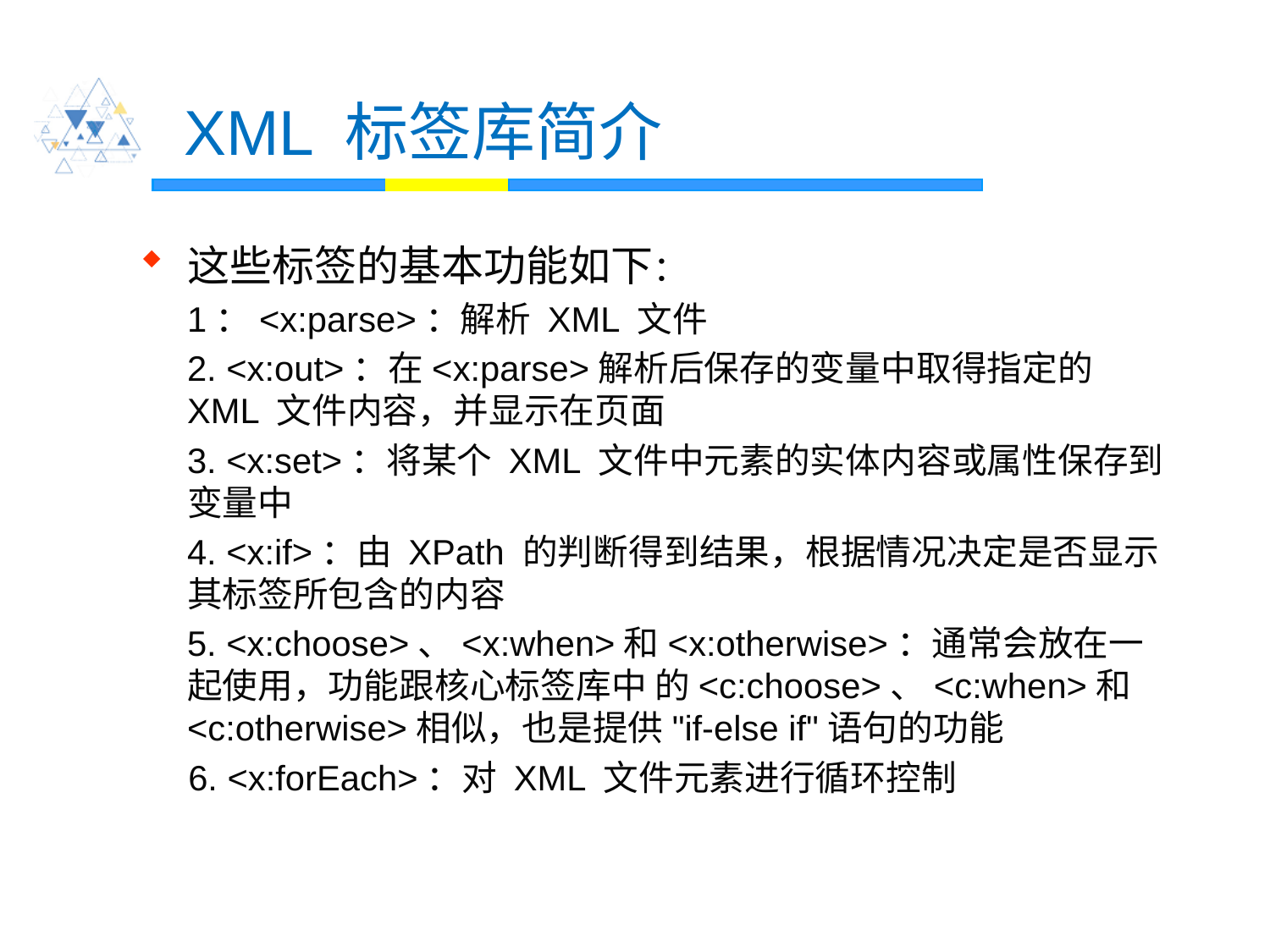

# XML 标签库简介
这些标签的基本功能如下：
	1：<x:parse>：解析 XML 文件
	2. <x:out>：在<x:parse>解析后保存的变量中取得指定的 XML 文件内容，并显示在页面
	3. <x:set>：将某个 XML 文件中元素的实体内容或属性保存到变量中
	4. <x:if>：由 XPath 的判断得到结果，根据情况决定是否显示其标签所包含的内容
	5. <x:choose>、<x:when>和<x:otherwise>：通常会放在一起使用，功能跟核心标签库中 的<c:choose>、<c:when>和<c:otherwise>相似，也是提供"if-else if"语句的功能
     6. <x:forEach>：对 XML 文件元素进行循环控制